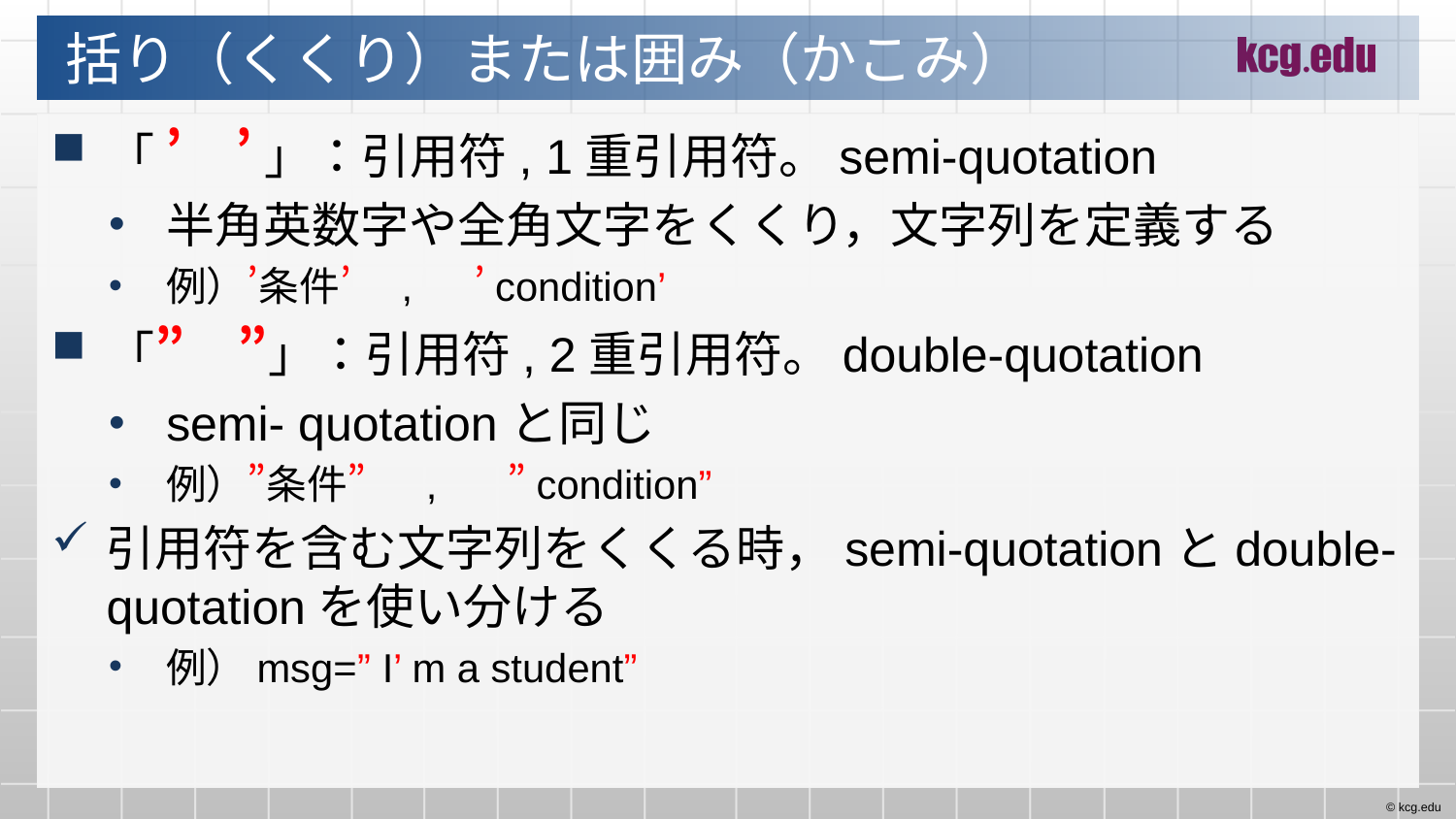

# 括り（くくり）または囲み（かこみ）
「 ’　’ 」：引用符, 1重引用符。semi-quotation
半角英数字や全角文字をくくり，文字列を定義する
例）’条件’　, 　’condition’
「”　”」：引用符, 2重引用符。double-quotation
semi- quotationと同じ
例）”条件” 　, 　 ”condition”
引用符を含む文字列をくくる時，semi-quotationとdouble-quotationを使い分ける
例）msg=” I’ m a student”